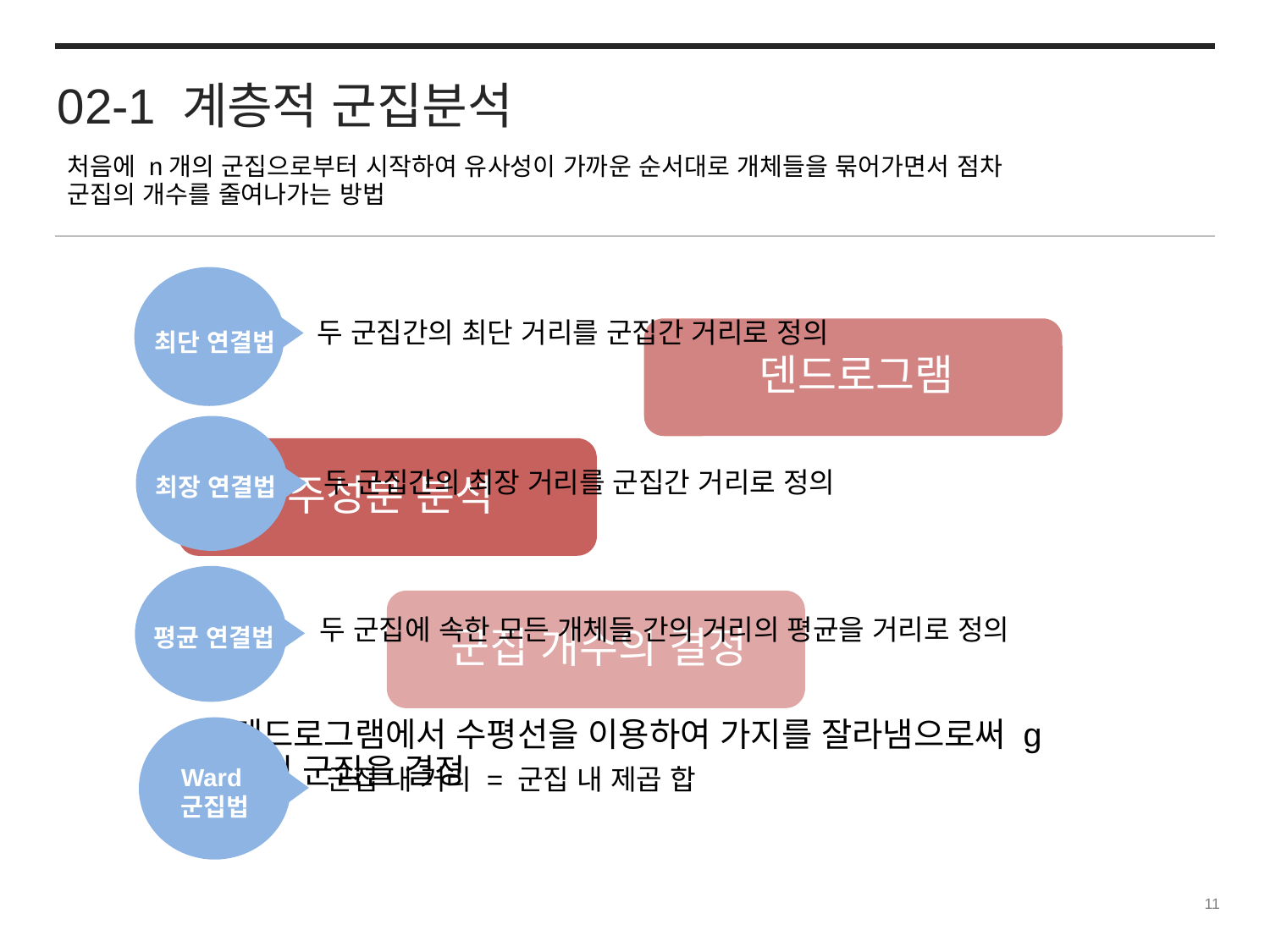

02-1 계층적 군집분석
처음에 n개의 군집으로부터 시작하여 유사성이 가까운 순서대로 개체들을 묶어가면서 점차 군집의 개수를 줄여나가는 방법

두 군집간의 최단 거리를 군집간 거리로 정의
최단 연결법
주성분 분석

덴드로그램

덴드로그램에서 수평선을 이용하여 가지를 잘라냄으로써 g개의 군집을 결정
군집 개수의 결정

두 군집간의 최장 거리를 군집간 거리로 정의
최장 연결법

평균
연결법
두 군집에 속한 모든 개체들 간의 거리의 평균을 거리로 정의
평균 연결법

Ward
군집법
군집 내 거리 = 군집 내 제곱 합